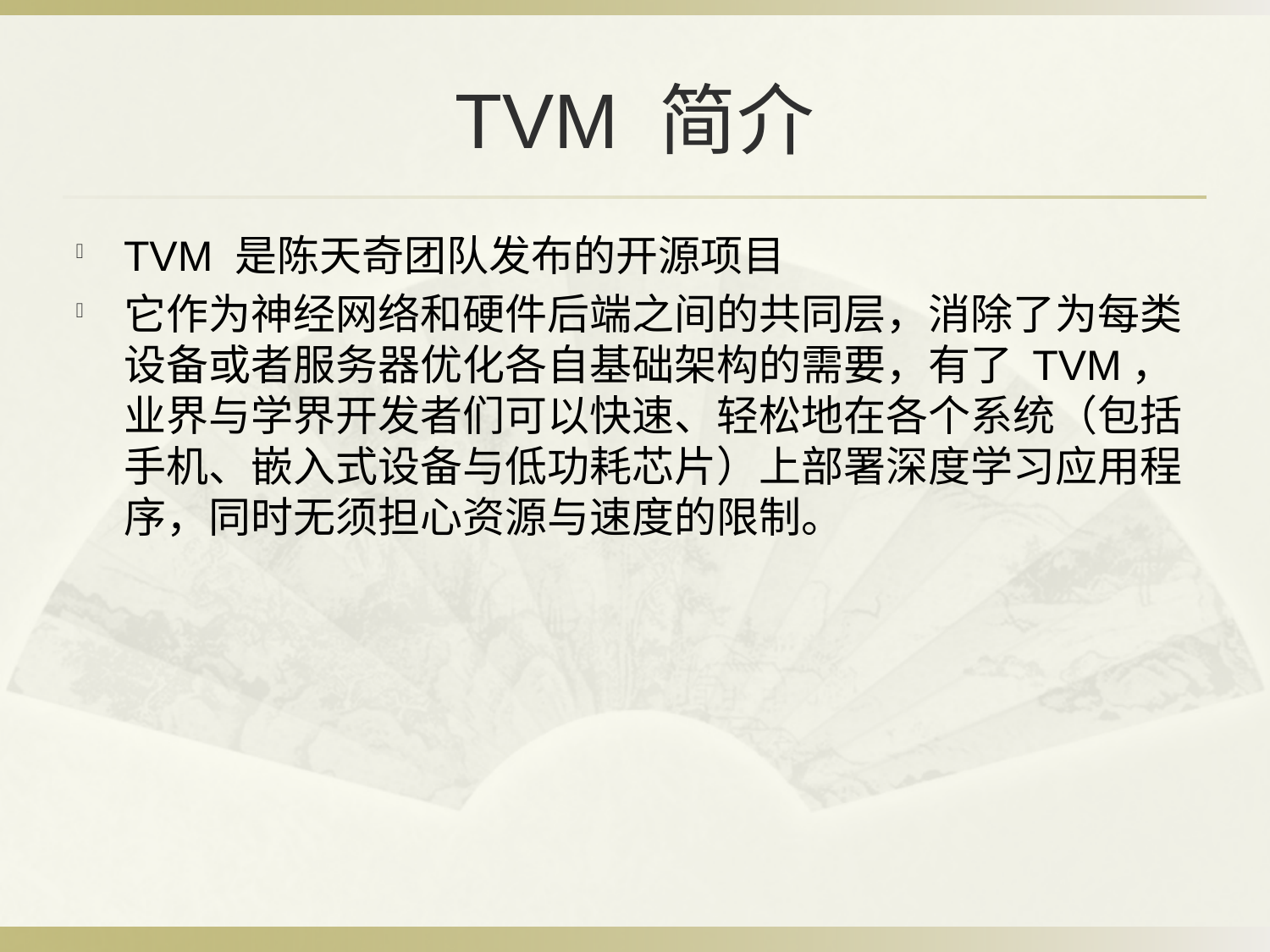

# TVM 简介
TVM 是陈天奇团队发布的开源项目
它作为神经网络和硬件后端之间的共同层，消除了为每类设备或者服务器优化各自基础架构的需要，有了 TVM，业界与学界开发者们可以快速、轻松地在各个系统（包括手机、嵌入式设备与低功耗芯片）上部署深度学习应用程序，同时无须担心资源与速度的限制。